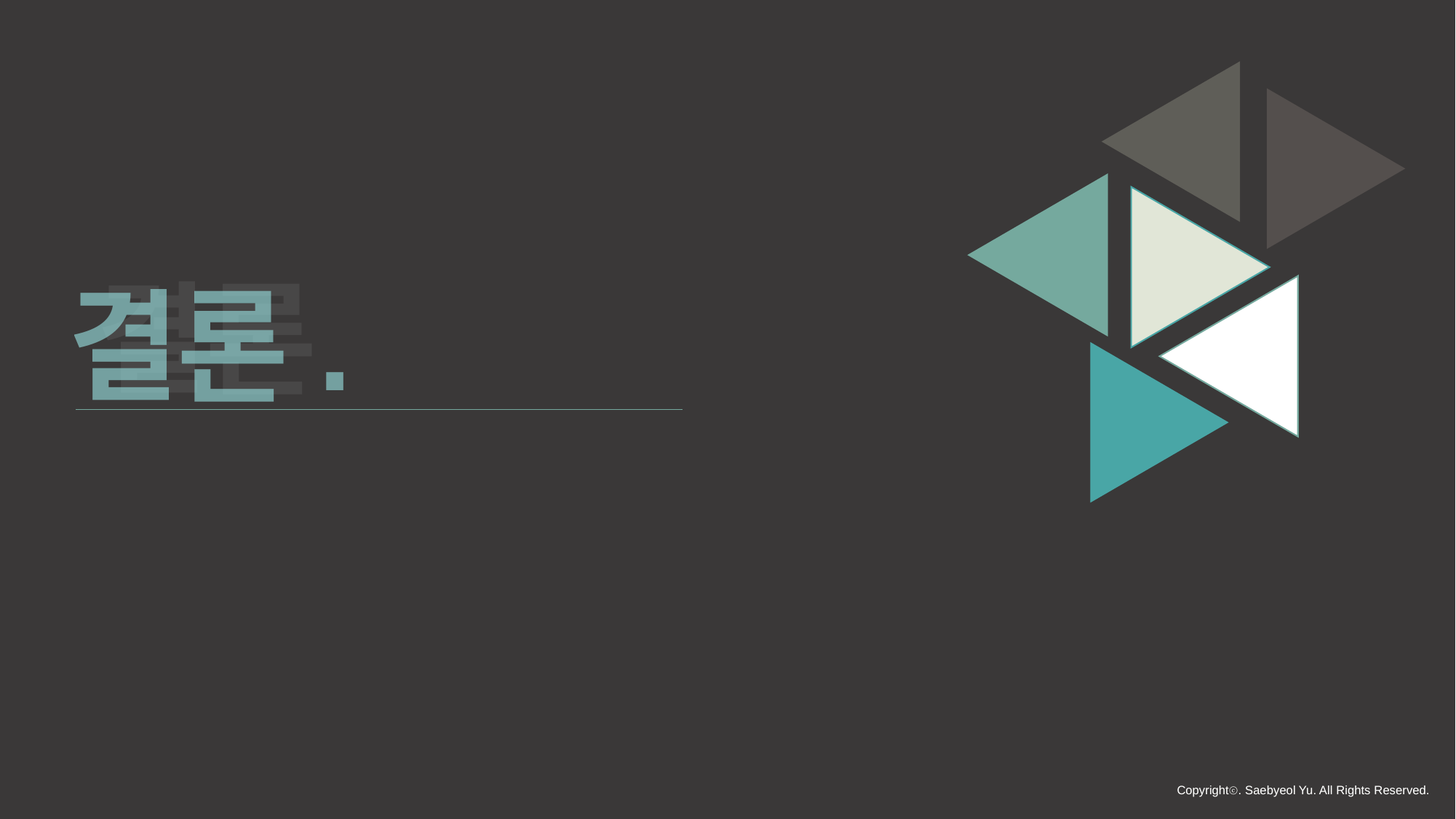

결론
결론.
Copyrightⓒ. Saebyeol Yu. All Rights Reserved.